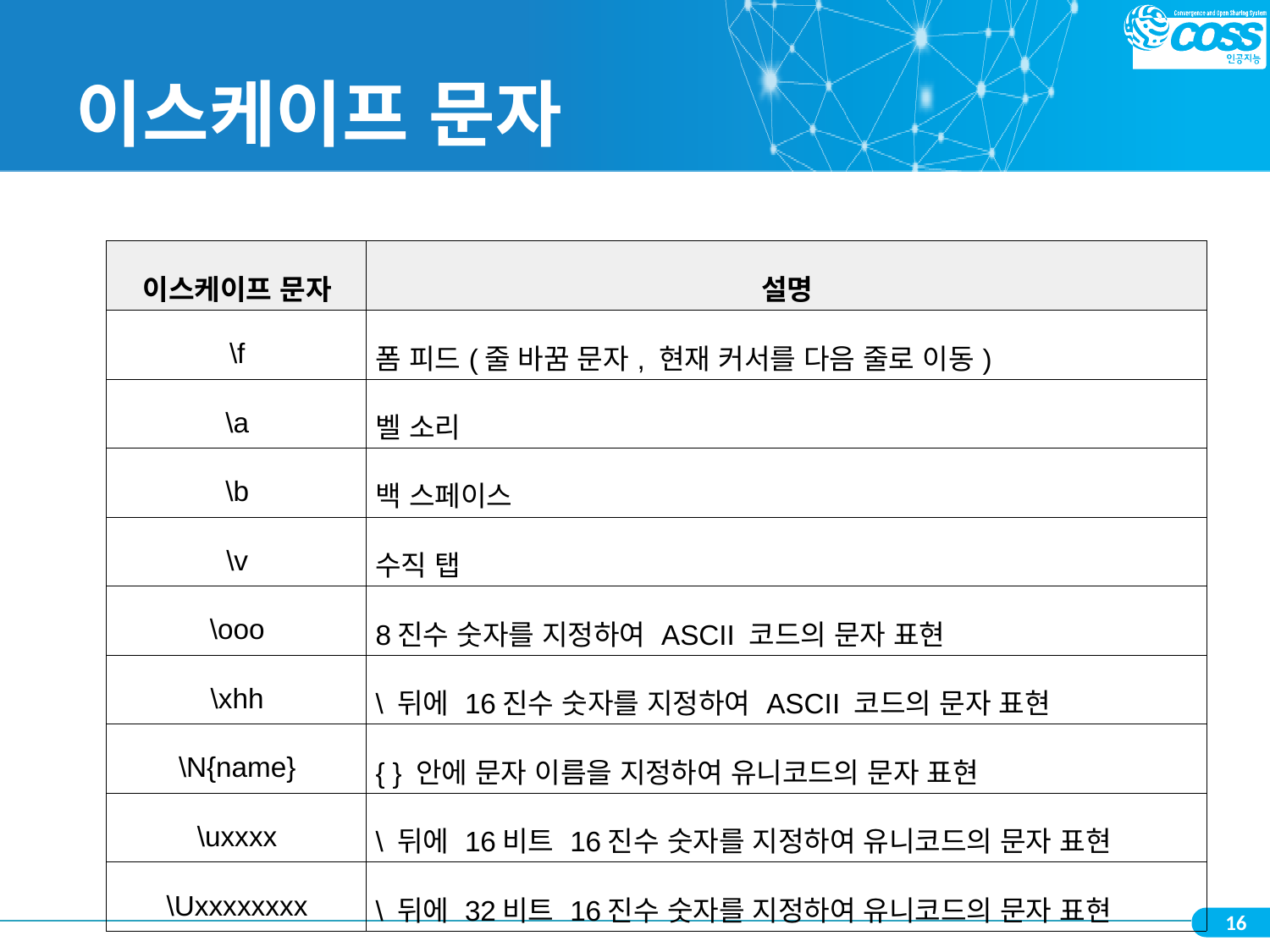

# 이스케이프 문자

| 이스케이프 문자 | 설명 |
| --- | --- |
| \f | 폼 피드(줄 바꿈 문자, 현재 커서를 다음 줄로 이동) |
| \a | 벨 소리 |
| \b | 백 스페이스 |
| \v | 수직 탭 |
| \ooo | 8진수 숫자를 지정하여 ASCII 코드의 문자 표현 |
| \xhh | \ 뒤에 16진수 숫자를 지정하여 ASCII 코드의 문자 표현 |
| \N{name} | { } 안에 문자 이름을 지정하여 유니코드의 문자 표현 |
| \uxxxx | \ 뒤에 16비트 16진수 숫자를 지정하여 유니코드의 문자 표현 |
| \Uxxxxxxxx | \ 뒤에 32비트 16진수 숫자를 지정하여 유니코드의 문자 표현 |